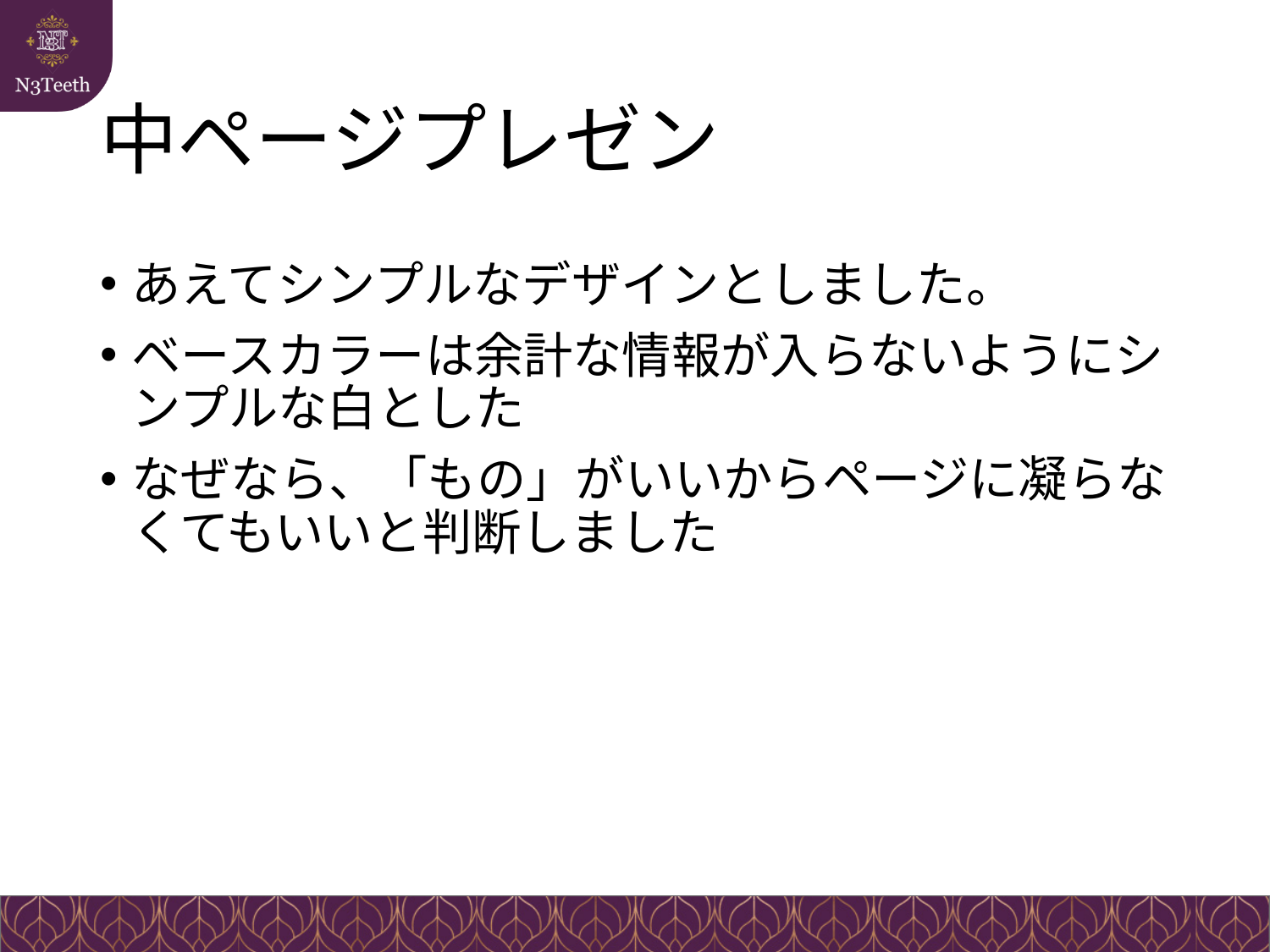

# 中ページプレゼン
あえてシンプルなデザインとしました。
ベースカラーは余計な情報が入らないようにシンプルな白とした
なぜなら、「もの」がいいからページに凝らなくてもいいと判断しました